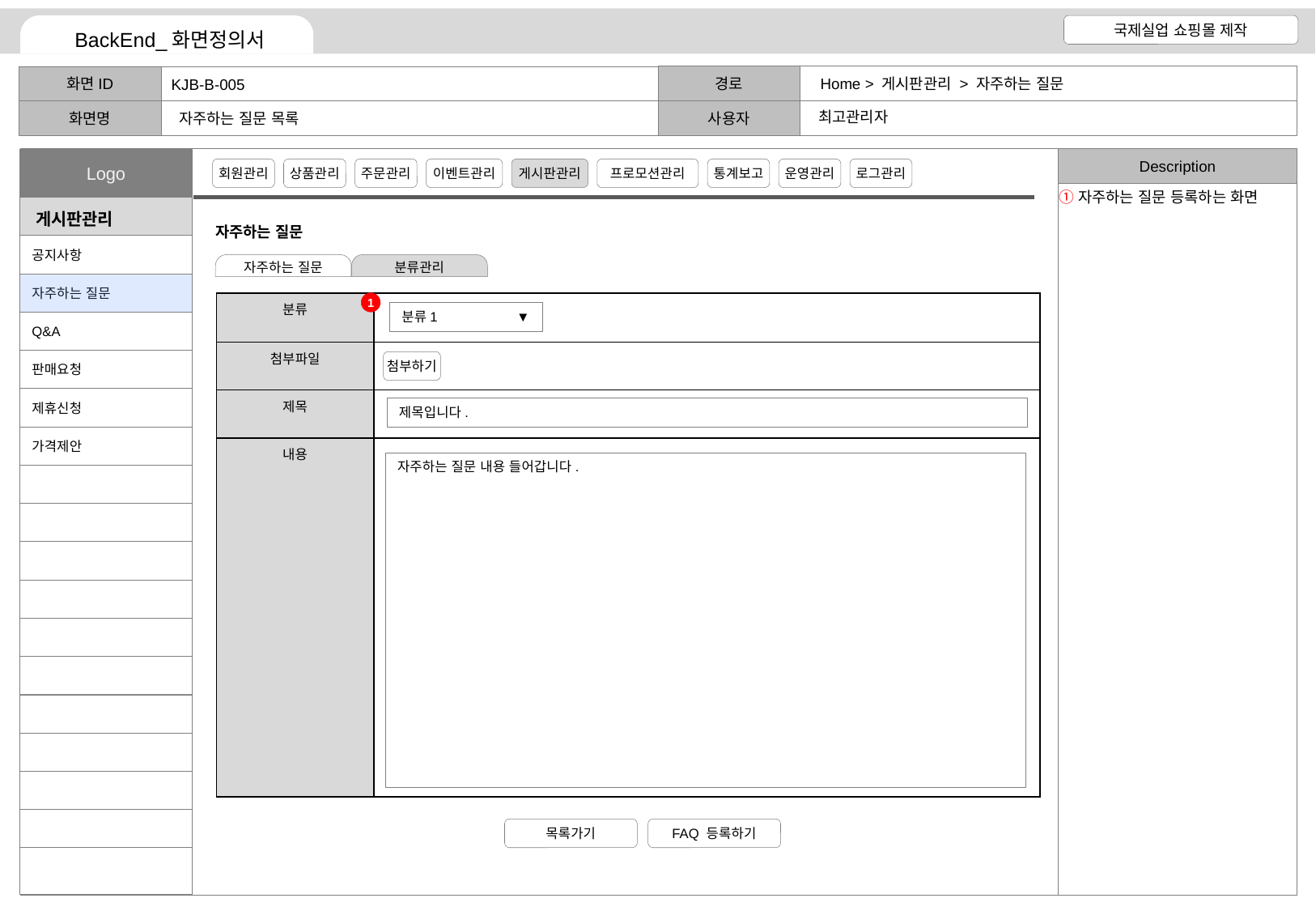

Home > 게시판관리 > 자주하는 질문
KJB-B-005
최고관리자
자주하는 질문 목록
자주하는 질문 등록하는 화면
자주하는 질문
자주하는 질문
분류관리

| 분류 |  |
| --- | --- |
| 첨부파일 |  |
| 제목 |  |
| 내용 |  |
1
분류1
▼
첨부하기
제목입니다.

자주하는 질문 내용 들어갑니다.
목록가기
FAQ 등록하기